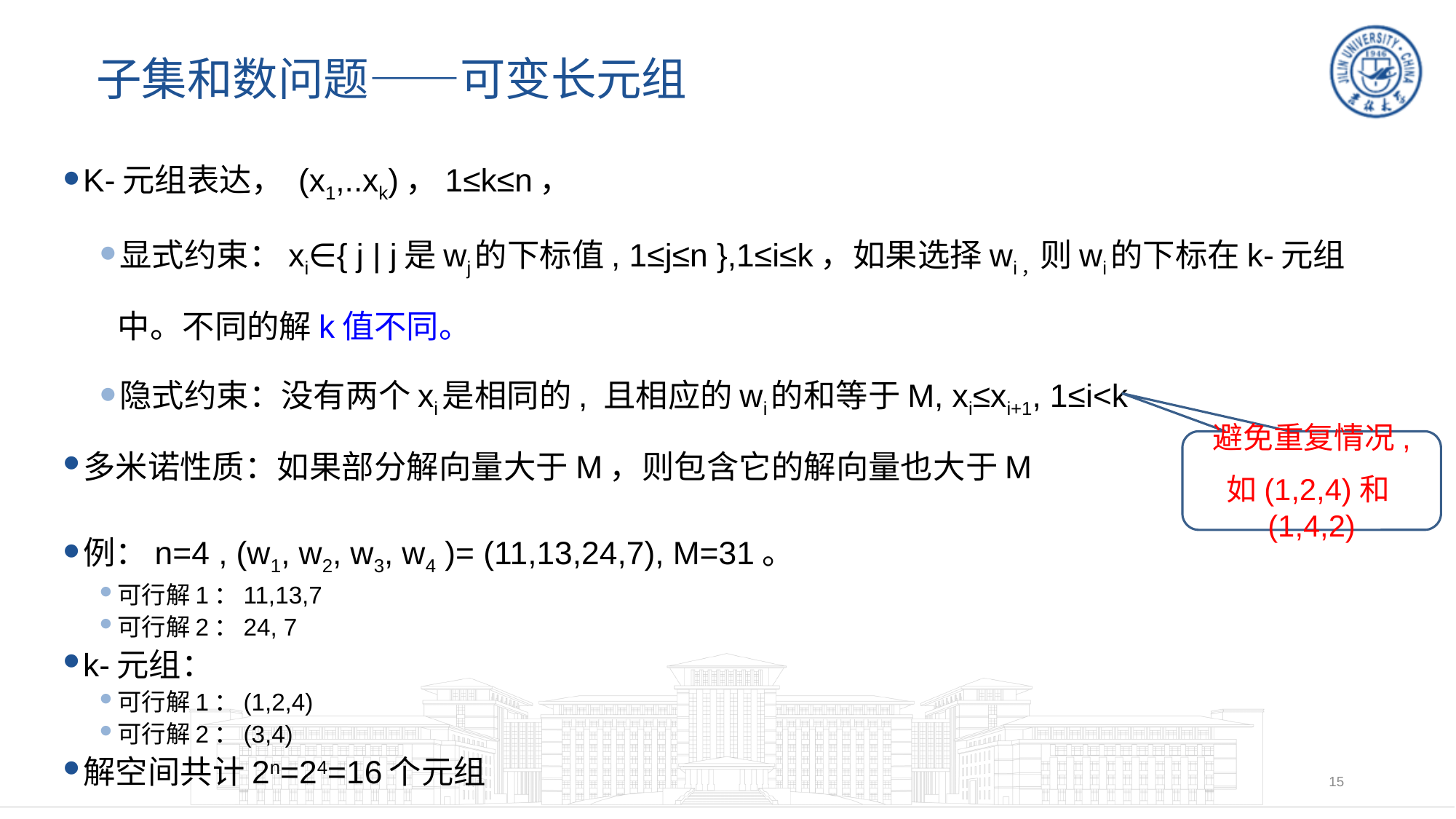

# 子集和数问题——可变长元组
K-元组表达， (x1,..xk)，1≤k≤n，
显式约束：xi∈{ j | j是wj的下标值, 1≤j≤n },1≤i≤k，如果选择wi，则wi的下标在k-元组中。不同的解k值不同。
隐式约束：没有两个xi是相同的, 且相应的wi的和等于M, xi≤xi+1, 1≤i<k
多米诺性质：如果部分解向量大于M，则包含它的解向量也大于M

例：n=4 , (w1, w2, w3, w4 )= (11,13,24,7), M=31。
可行解1：11,13,7
可行解2：24, 7
k-元组：
可行解1：(1,2,4)
可行解2：(3,4)
解空间共计2n=24=16个元组

避免重复情况,
如(1,2,4)和(1,4,2)
15